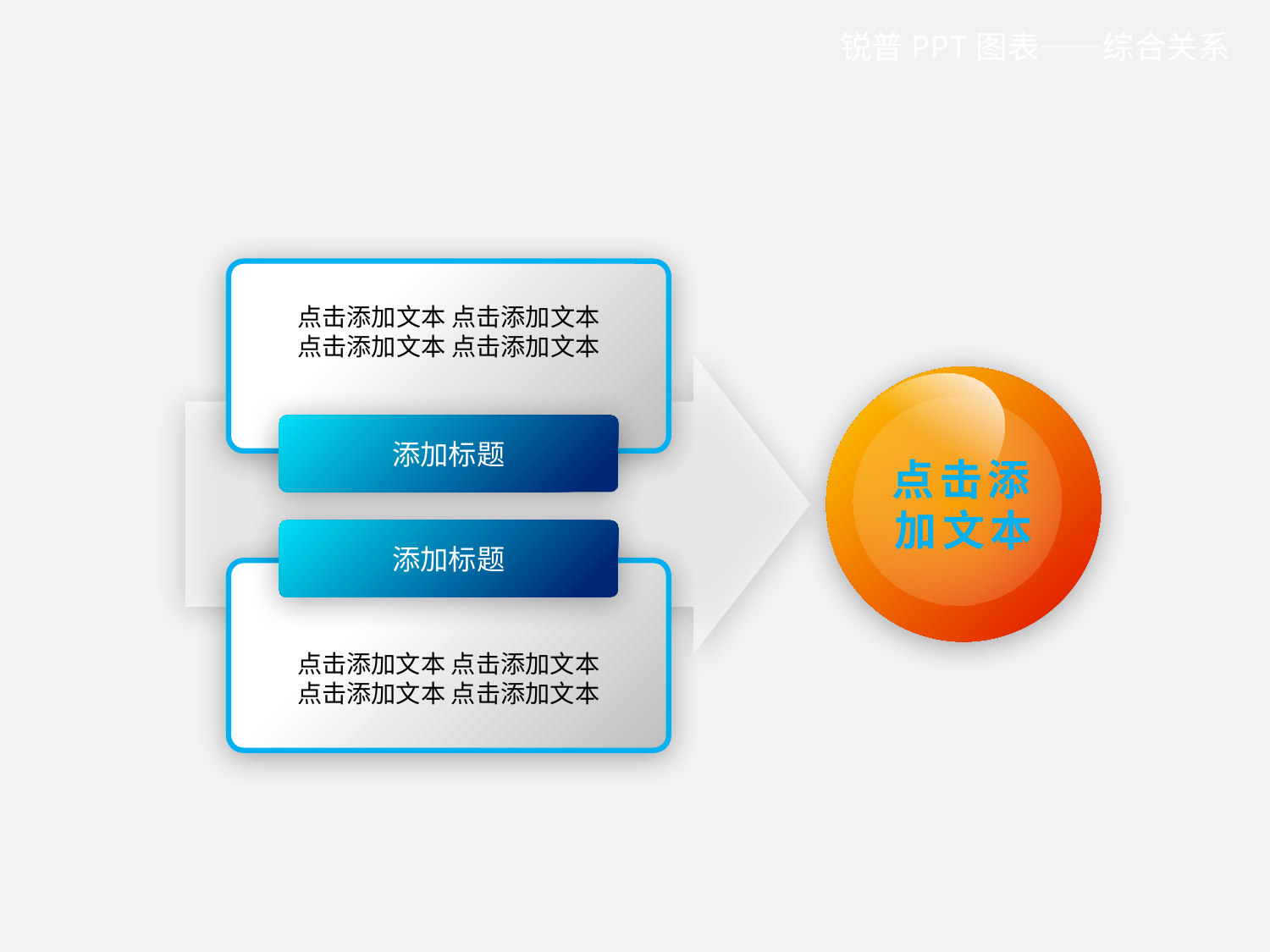

锐普PPT图表——综合关系

点击添加文本 点击添加文本
点击添加文本 点击添加文本

添加标题
点击添加文本

添加标题

点击添加文本 点击添加文本
点击添加文本 点击添加文本